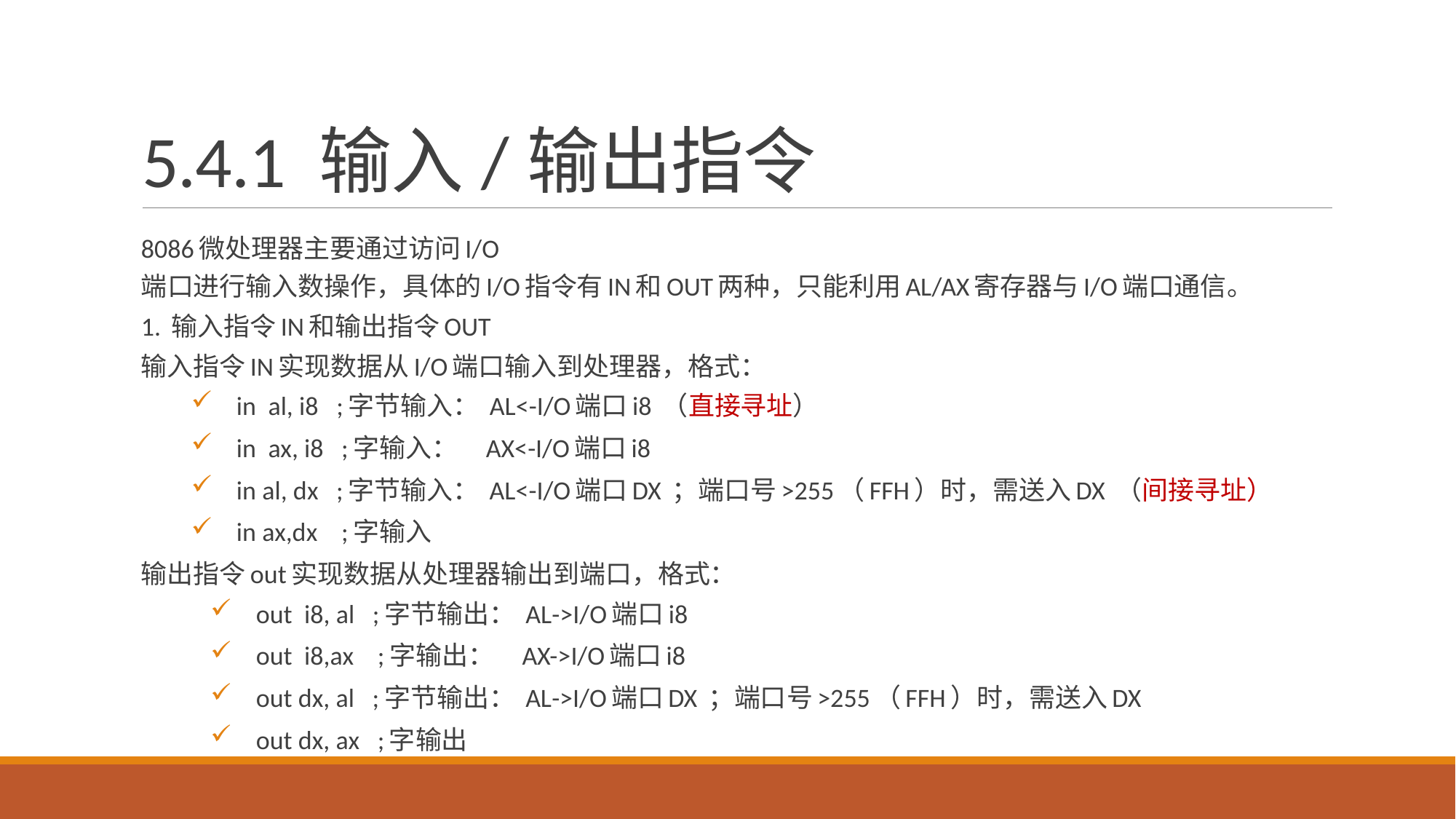

# 5.4.1 输入/输出指令
8086微处理器主要通过访问I/O 端口进行输入数操作，具体的I/O指令有IN和OUT两种，只能利用AL/AX寄存器与I/O端口通信。
1. 输入指令IN和输出指令OUT
输入指令IN实现数据从I/O端口输入到处理器，格式：
     in  al, i8   ;字节输入： AL<-I/O端口i8 （直接寻址）
     in  ax, i8   ;字输入：    AX<-I/O端口i8
     in al, dx   ;字节输入： AL<-I/O端口DX ；端口号>255（FFH）时，需送入DX （间接寻址）
     in ax,dx    ;字输入
输出指令out实现数据从处理器输出到端口，格式：
     out  i8, al   ;字节输出： AL->I/O端口i8
     out  i8,ax    ;字输出：    AX->I/O端口i8
     out dx, al   ;字节输出： AL->I/O端口DX ；端口号>255（FFH）时，需送入DX
     out dx, ax   ;字输出